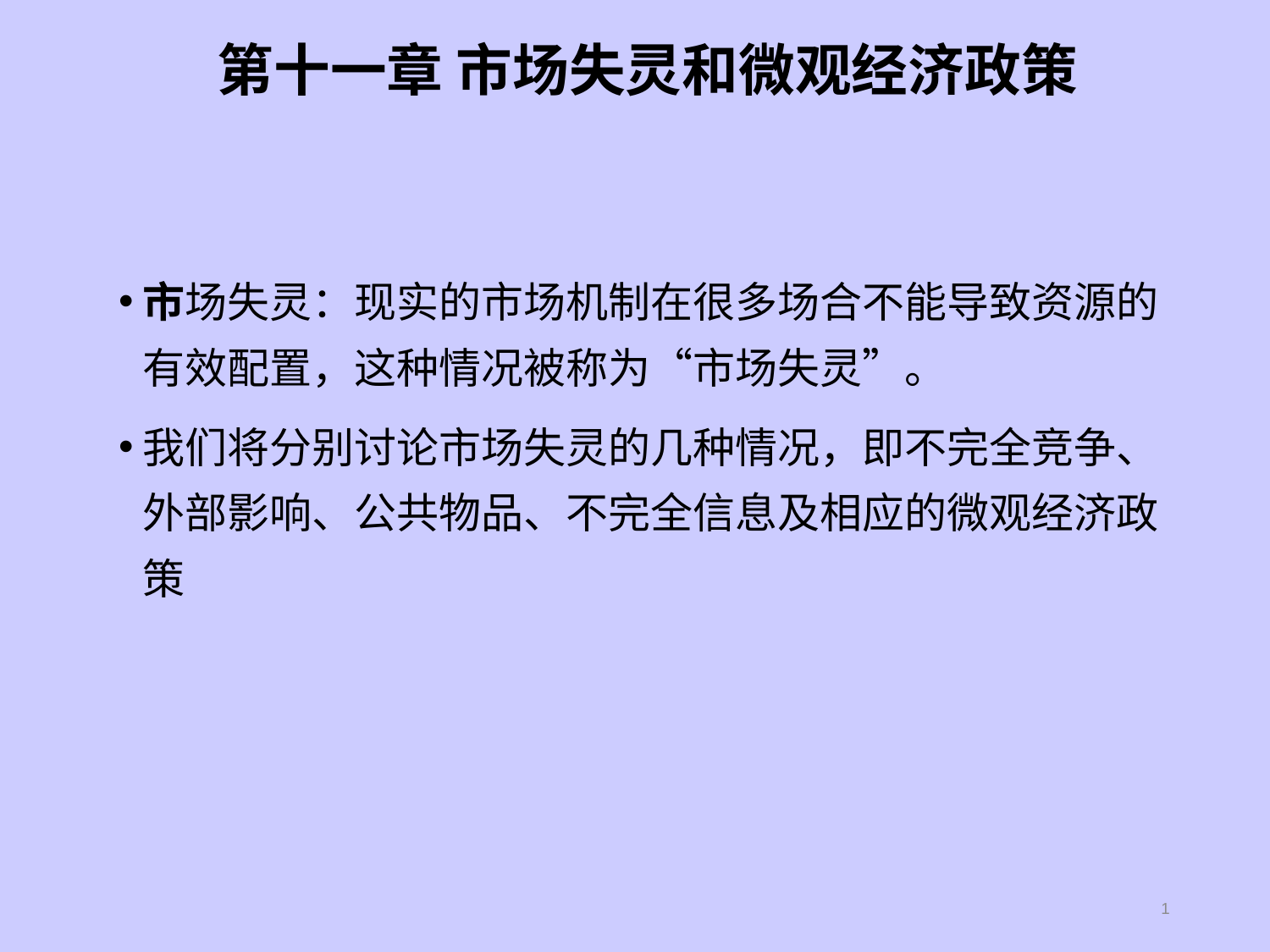

# 第十一章 市场失灵和微观经济政策
市场失灵：现实的市场机制在很多场合不能导致资源的有效配置，这种情况被称为“市场失灵”。
我们将分别讨论市场失灵的几种情况，即不完全竞争、外部影响、公共物品、不完全信息及相应的微观经济政策
1